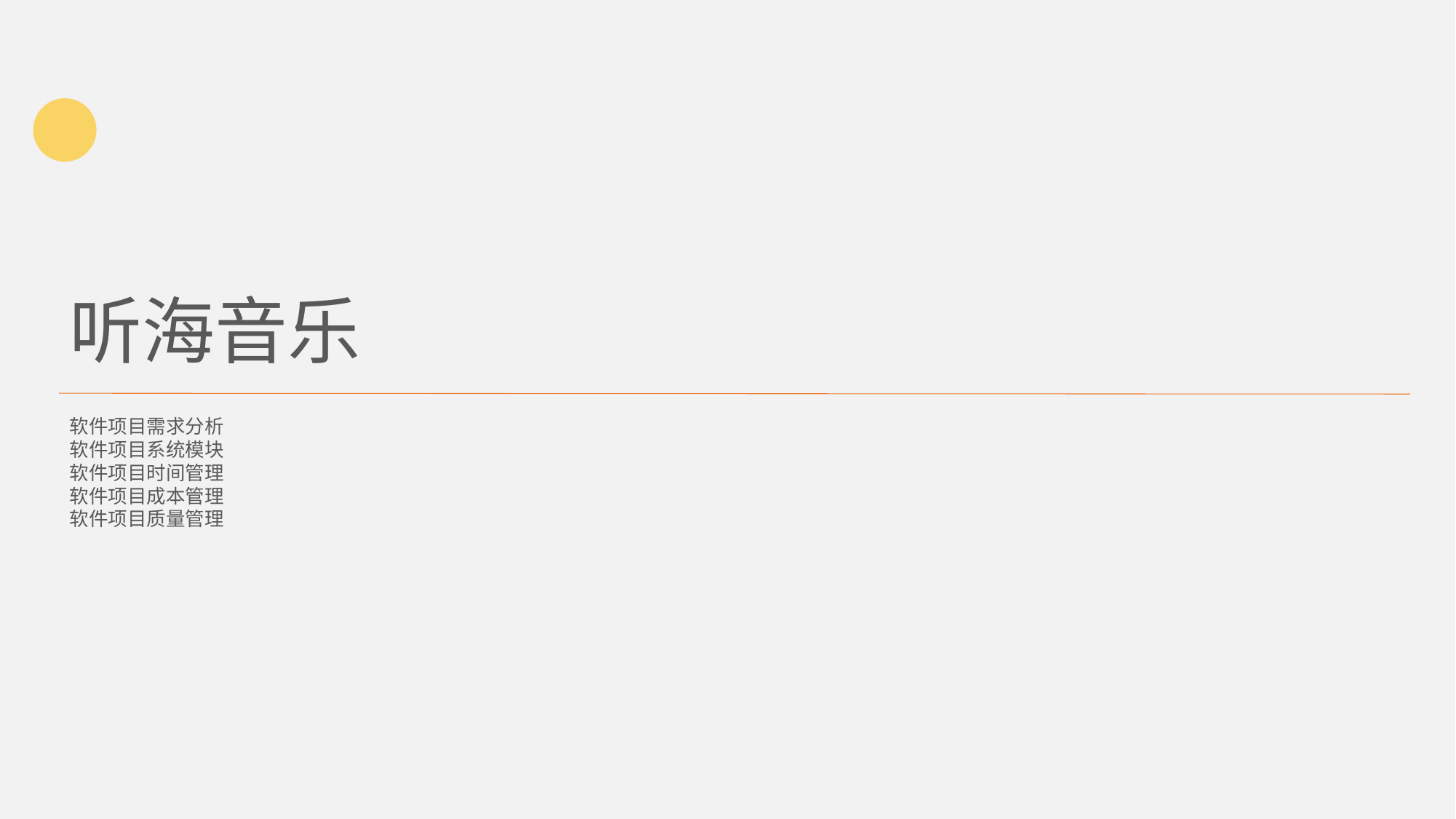

听海音乐
软件项目需求分析
软件项目系统模块
软件项目时间管理
软件项目成本管理
软件项目质量管理